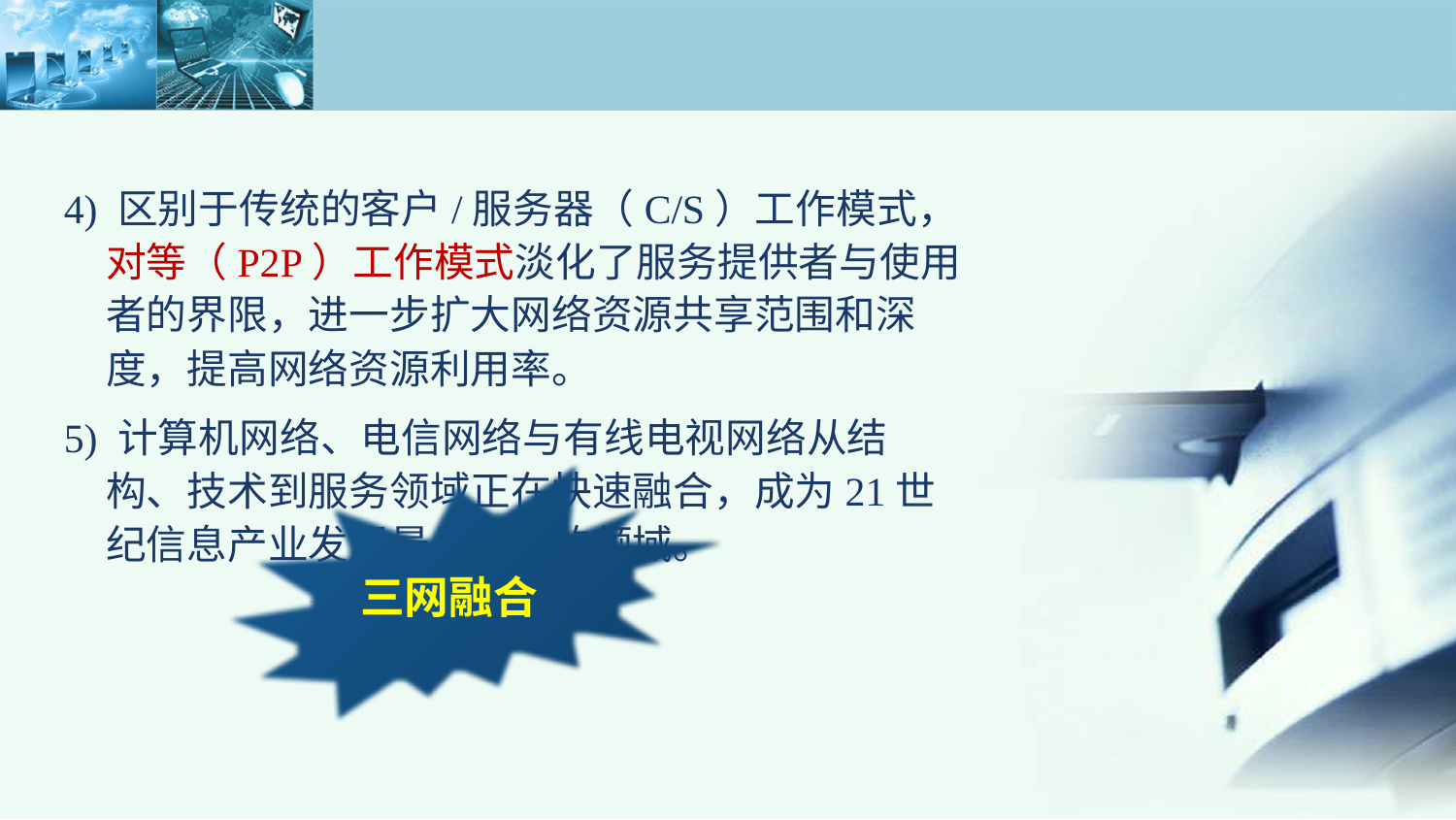

4) 区别于传统的客户/服务器（C/S）工作模式，对等（P2P）工作模式淡化了服务提供者与使用者的界限，进一步扩大网络资源共享范围和深度，提高网络资源利用率。
5) 计算机网络、电信网络与有线电视网络从结构、技术到服务领域正在快速融合，成为21世纪信息产业发展最具活力的领域。
三网融合